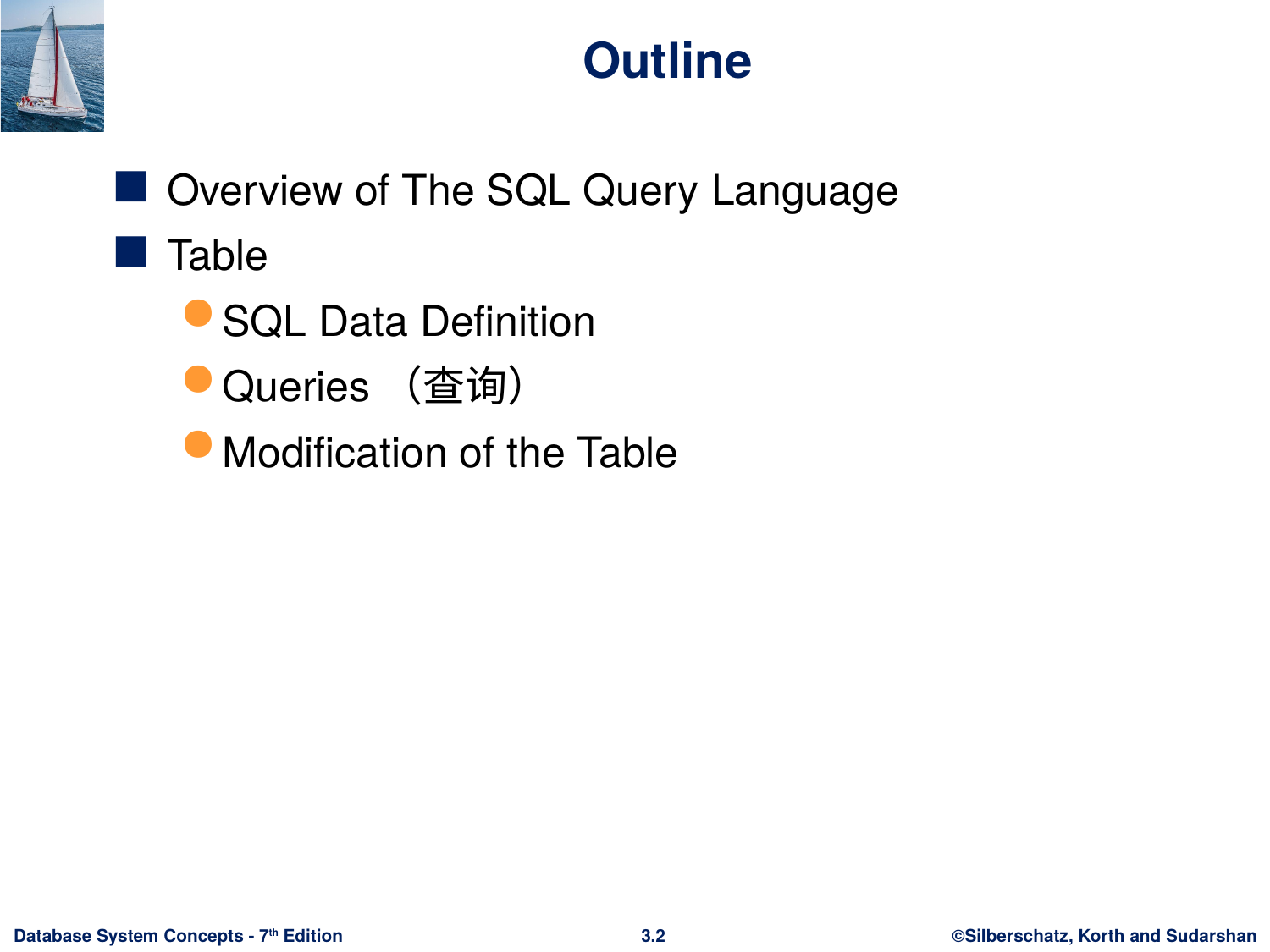

# Outline
Overview of The SQL Query Language
Table
SQL Data Definition
Queries（查询）
Modification of the Table